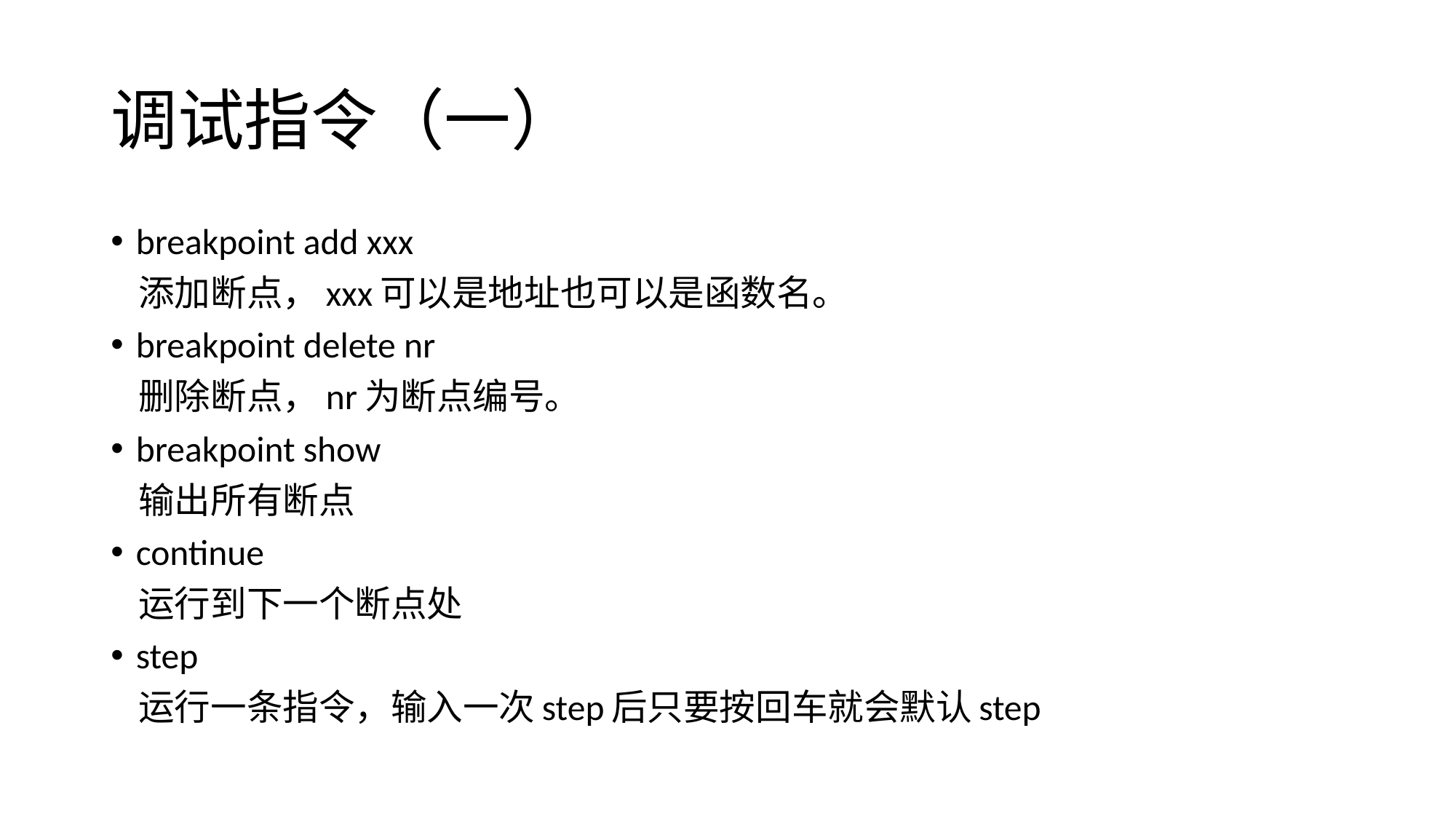

# 调试指令（一）
breakpoint add xxx
添加断点，xxx可以是地址也可以是函数名。
breakpoint delete nr
删除断点，nr为断点编号。
breakpoint show
输出所有断点
continue
运行到下一个断点处
step
运行一条指令，输入一次step后只要按回车就会默认step